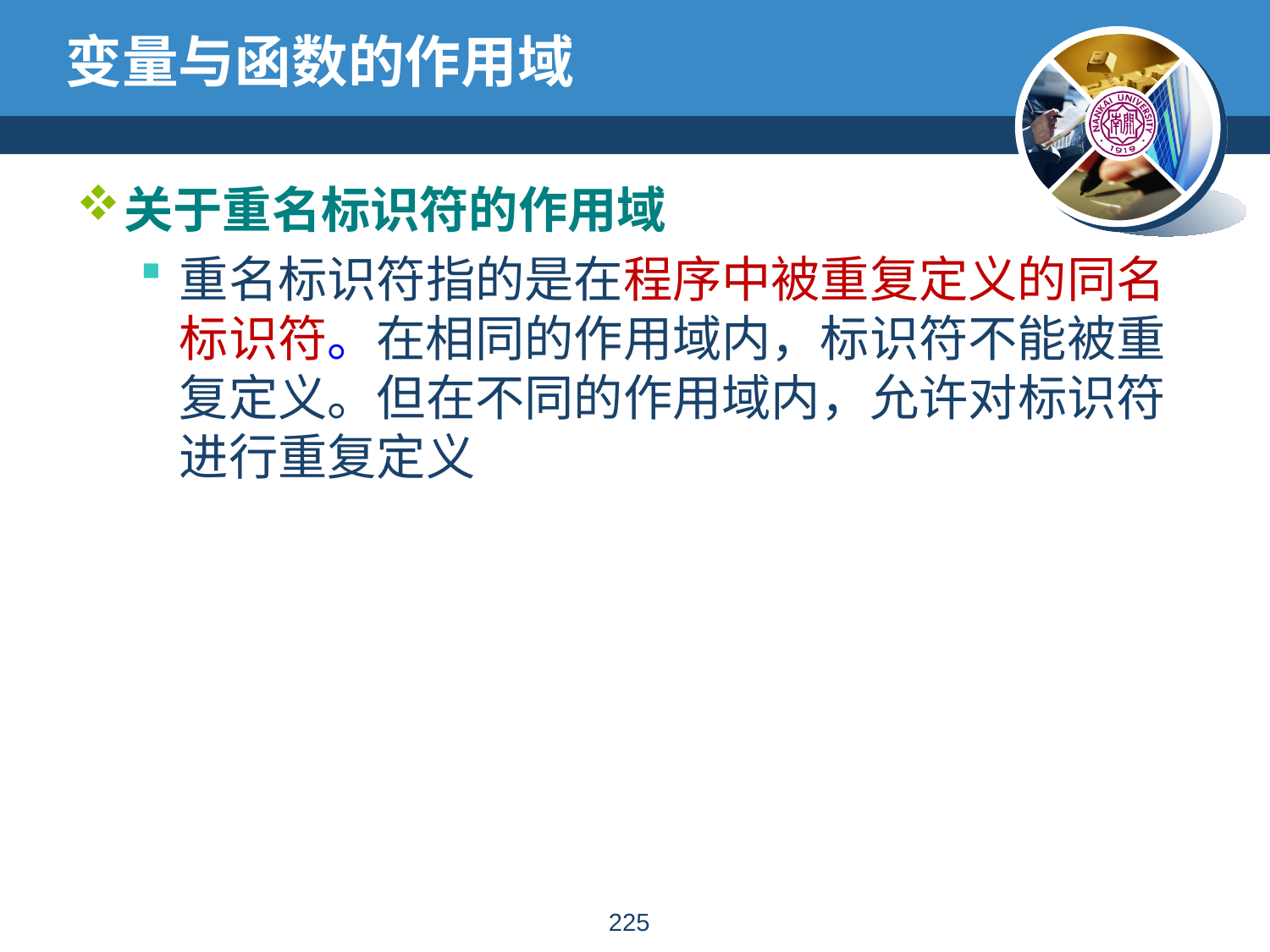

# 变量与函数的作用域
关于重名标识符的作用域
重名标识符指的是在程序中被重复定义的同名标识符。在相同的作用域内，标识符不能被重复定义。但在不同的作用域内，允许对标识符进行重复定义
225